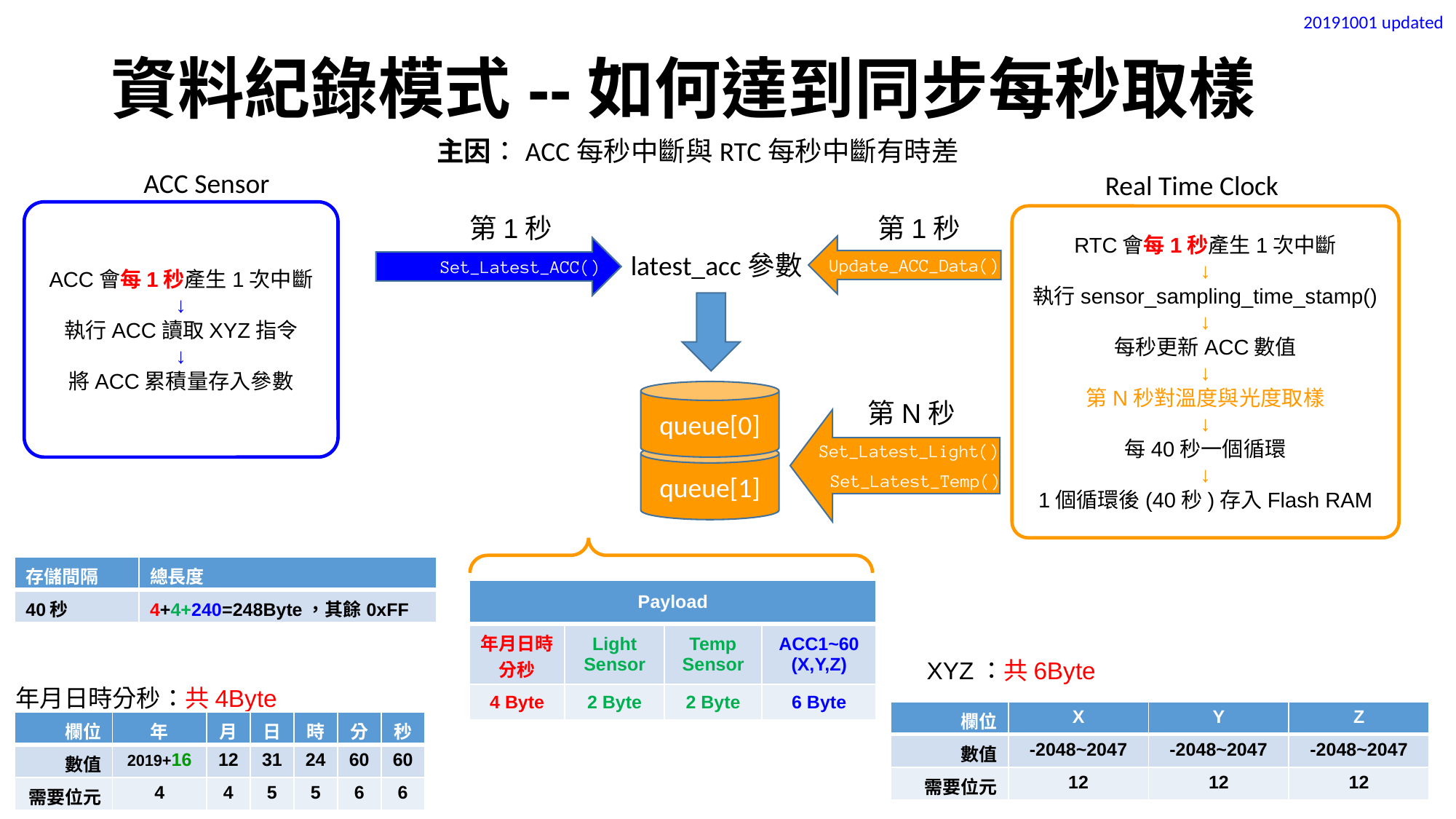

20191001 updated
# 資料紀錄模式--如何達到同步每秒取樣
主因：ACC每秒中斷與RTC每秒中斷有時差
ACC Sensor
Real Time Clock
ACC會每1秒產生1次中斷
↓
執行ACC讀取XYZ指令
↓
將ACC累積量存入參數
第1秒
第1秒
RTC會每1秒產生1次中斷
↓
執行sensor_sampling_time_stamp()
↓
每秒更新ACC數值
↓
第N秒對溫度與光度取樣
↓
每40秒一個循環
↓
1個循環後(40秒)存入Flash RAM

latest_acc參數
Update_ACC_Data()
Set_Latest_ACC()

queue[0]
第N秒
Set_Latest_Light_Lux()

Set_Latest_Light()
第N秒
queue[1]
Set_Latest_Temp()
| 存儲間隔 | 總長度 |
| --- | --- |
| 40秒 | 4+4+240=248Byte，其餘0xFF |
| Payload |  |  |  |
| --- | --- | --- | --- |
| 年月日時分秒 | Light Sensor | Temp Sensor | ACC1~60 (X,Y,Z) |
| 4 Byte | 2 Byte | 2 Byte | 6 Byte |
XYZ：共6Byte
年月日時分秒：共4Byte
| 欄位 | X | Y | Z |
| --- | --- | --- | --- |
| 數值 | -2048~2047 | -2048~2047 | -2048~2047 |
| 需要位元 | 12 | 12 | 12 |
| 欄位 | 年 | 月 | 日 | 時 | 分 | 秒 |
| --- | --- | --- | --- | --- | --- | --- |
| 數值 | 2019+16 | 12 | 31 | 24 | 60 | 60 |
| 需要位元 | 4 | 4 | 5 | 5 | 6 | 6 |